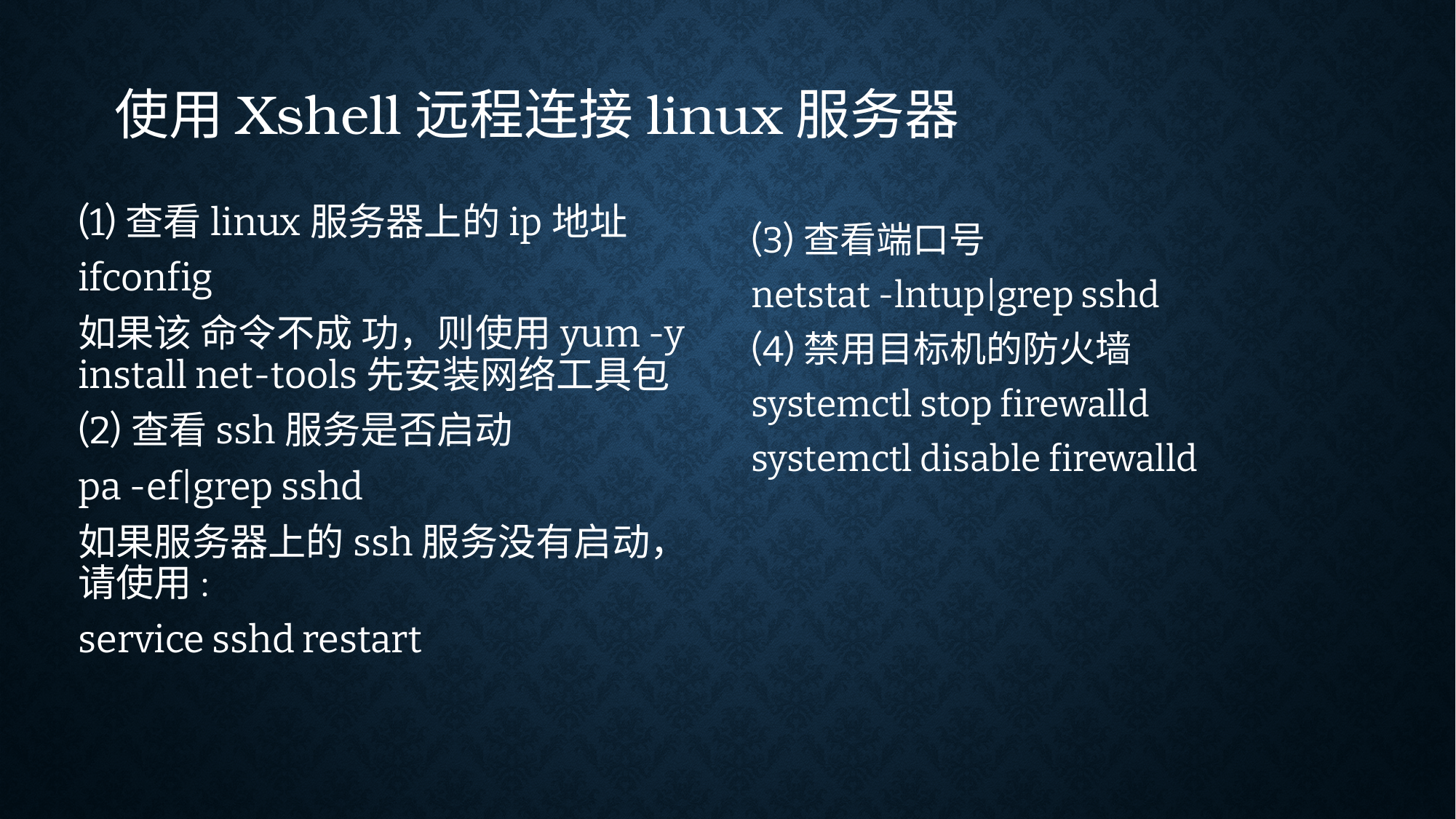

使用Xshell远程连接linux服务器
(1)查看linux服务器上的ip地址
ifconfig
如果该 命令不成 功，则使用yum -y install net-tools先安装网络工具包
(2)查看ssh服务是否启动
pa -ef|grep sshd
如果服务器上的ssh服务没有启动，请使用:
service sshd restart

(3)查看端口号
netstat -lntup|grep sshd
(4)禁用目标机的防火墙
systemctl stop firewalld
systemctl disable firewalld

6